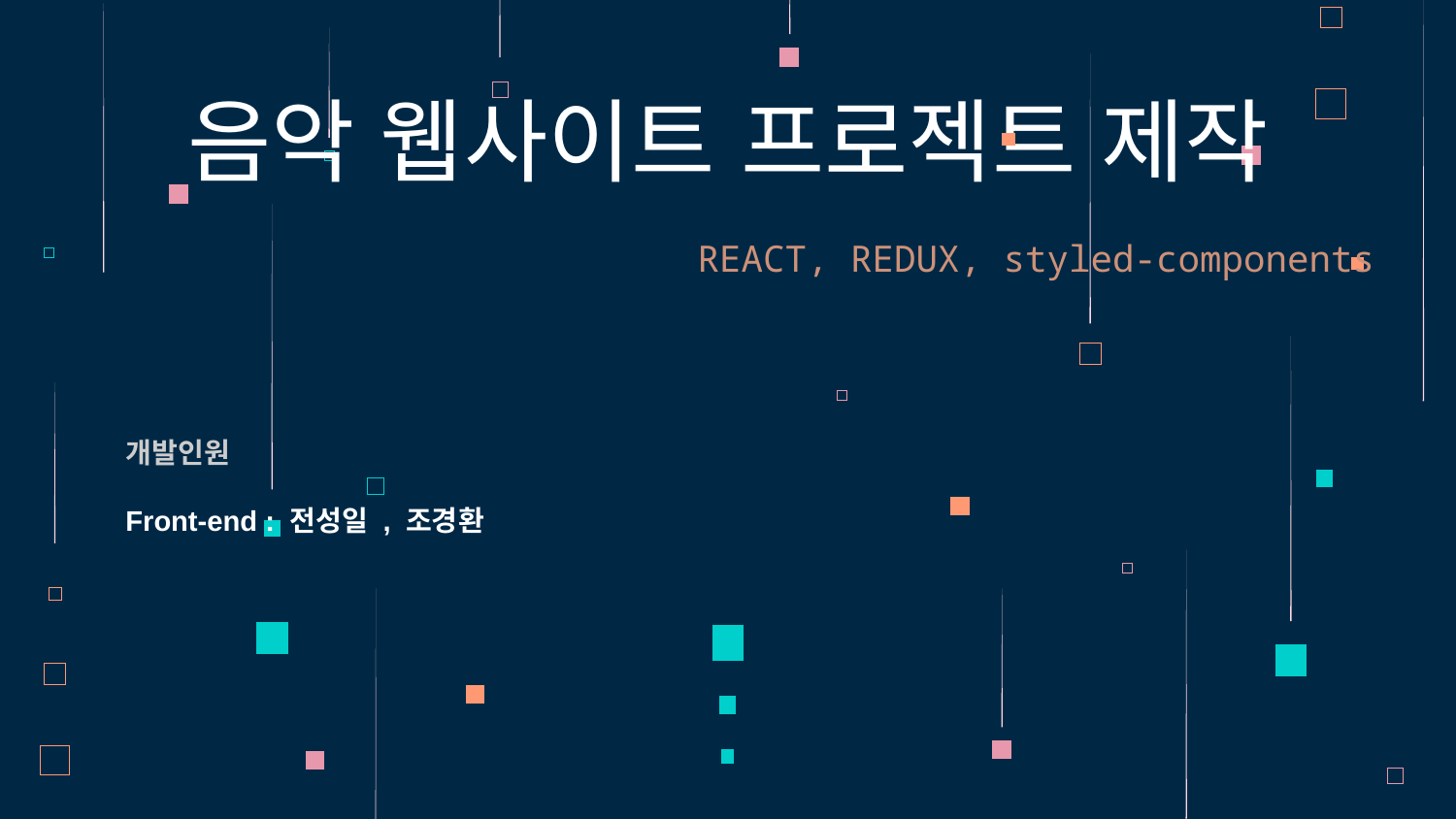

# 음악 웹사이트 프로젝트 제작

REACT, REDUX, styled-components

개발인원

Front-end : 전성일 , 조경환